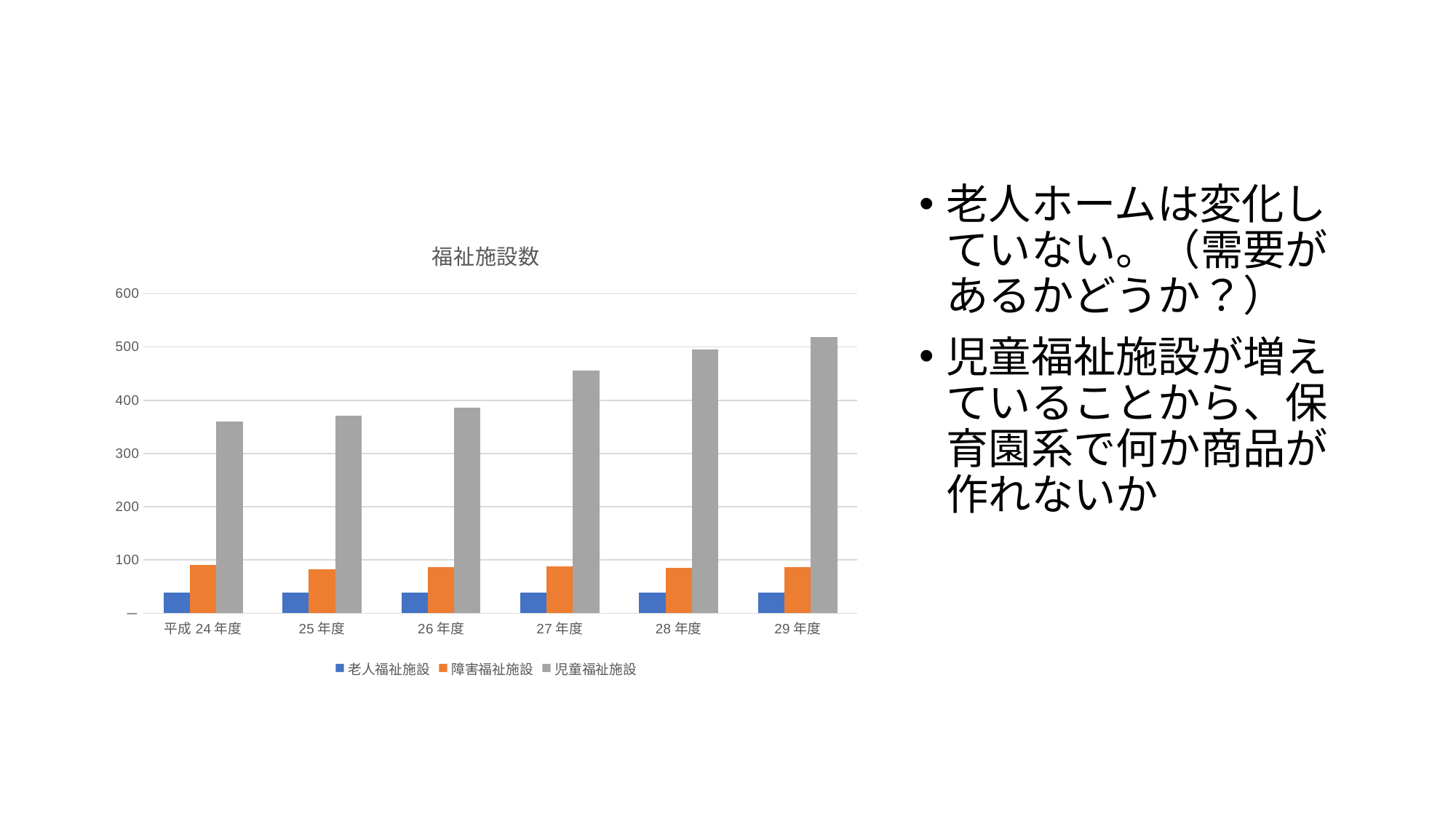

老人ホームは変化していない。（需要があるかどうか？）
児童福祉施設が増えていることから、保育園系で何か商品が作れないか

### Chart: 福祉施設数

| Category | 老人福祉施設 | 障害福祉施設 | 児童福祉施設 |
|---|---|---|---|
| 平成24年度 | 39.0 | 91.0 | 360.0 |
| 25年度 | 39.0 | 83.0 | 371.0 |
| 26年度 | 39.0 | 87.0 | 386.0 |
| 27年度 | 39.0 | 88.0 | 456.0 |
| 28年度 | 39.0 | 85.0 | 495.0 |
| 29年度 | 39.0 | 86.0 | 518.0 |